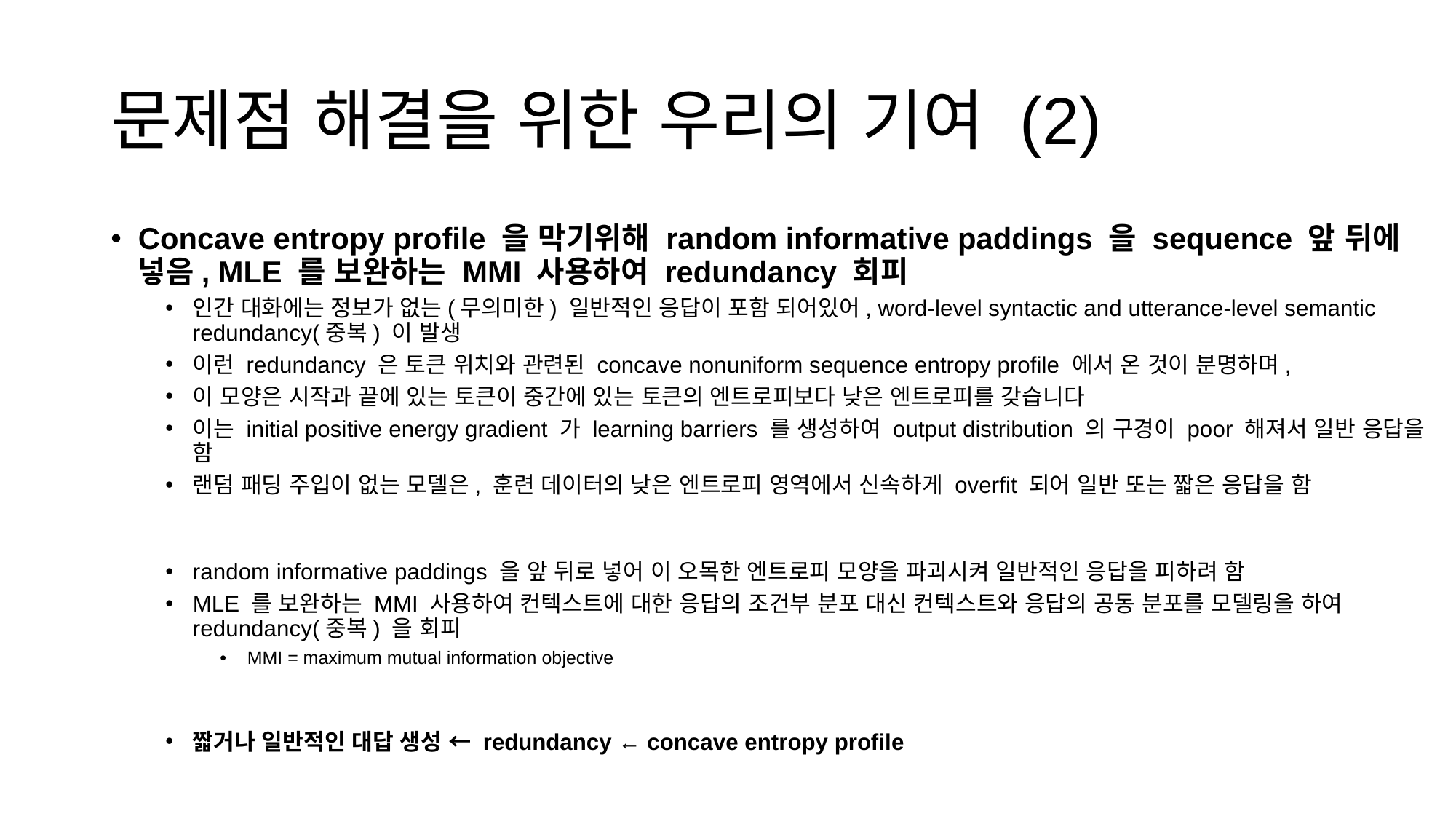

# 문제점 해결을 위한 우리의 기여 (2)
Concave entropy profile 을 막기위해 random informative paddings 을 sequence 앞 뒤에 넣음, MLE 를 보완하는 MMI 사용하여 redundancy 회피
인간 대화에는 정보가 없는(무의미한) 일반적인 응답이 포함 되어있어, word-level syntactic and utterance-level semantic redundancy(중복) 이 발생
이런 redundancy 은 토큰 위치와 관련된 concave nonuniform sequence entropy profile 에서 온 것이 분명하며,
이 모양은 시작과 끝에 있는 토큰이 중간에 있는 토큰의 엔트로피보다 낮은 엔트로피를 갖습니다
이는 initial positive energy gradient 가 learning barriers 를 생성하여 output distribution 의 구경이 poor 해져서 일반 응답을 함
랜덤 패딩 주입이 없는 모델은, 훈련 데이터의 낮은 엔트로피 영역에서 신속하게 overfit 되어 일반 또는 짧은 응답을 함

random informative paddings 을 앞 뒤로 넣어 이 오목한 엔트로피 모양을 파괴시켜 일반적인 응답을 피하려 함
MLE 를 보완하는 MMI 사용하여 컨텍스트에 대한 응답의 조건부 분포 대신 컨텍스트와 응답의 공동 분포를 모델링을 하여 redundancy(중복) 을 회피
MMI = maximum mutual information objective

짧거나 일반적인 대답 생성 ← redundancy ← concave entropy profile